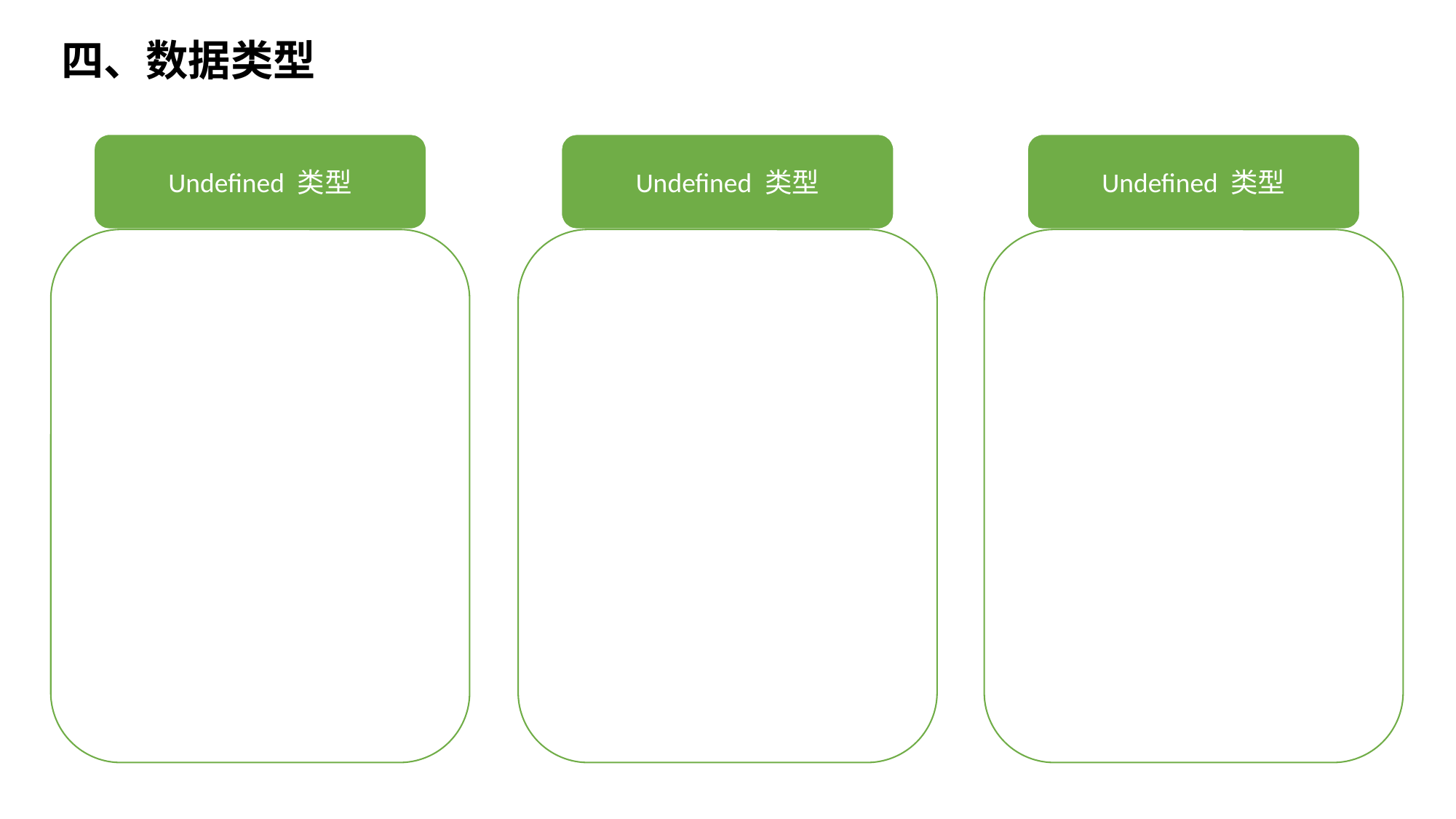

四、数据类型
Undefined 类型

Undefined 类型

Undefined 类型